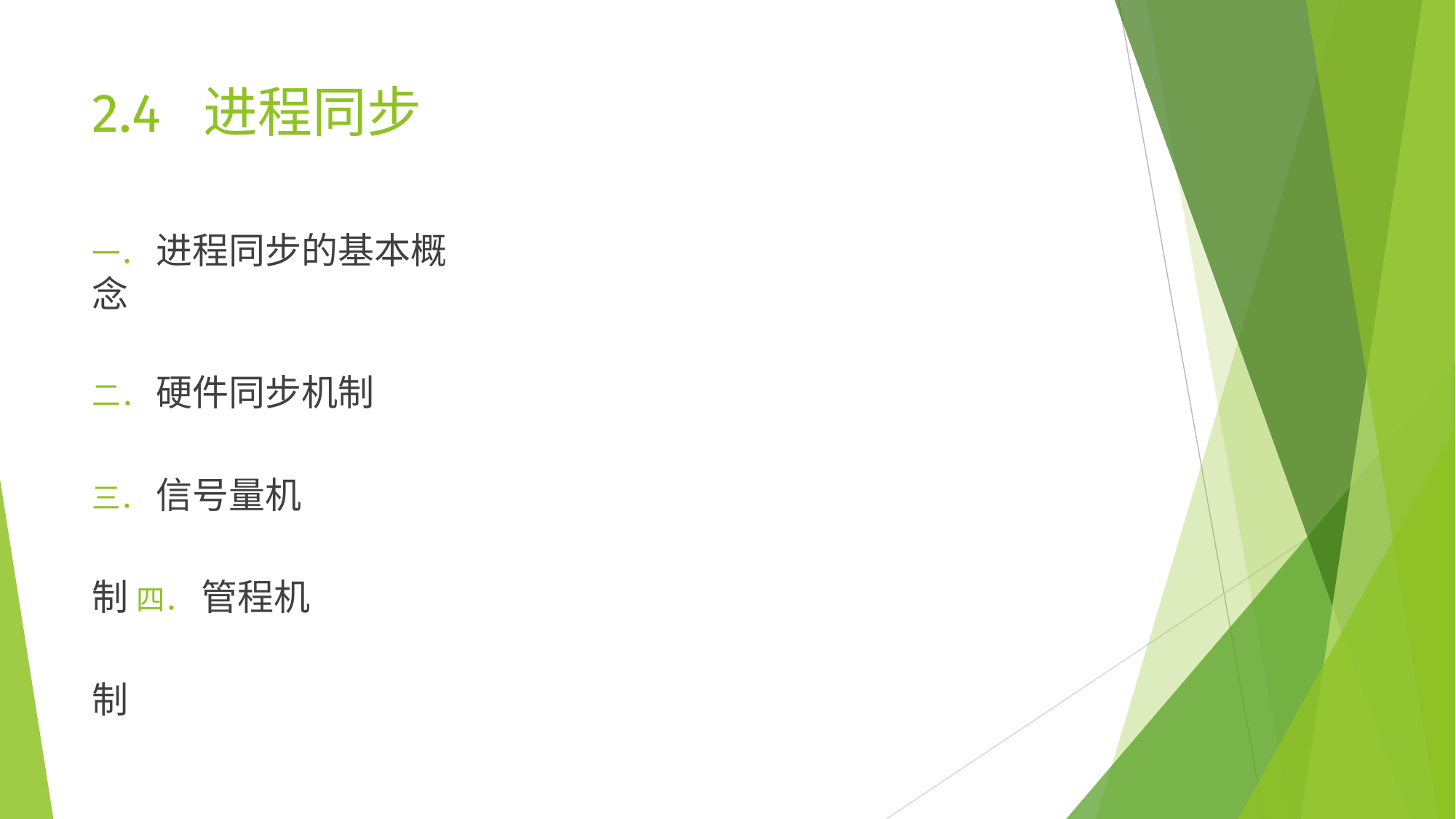

# 2.4	进程同步
一． 进程同步的基本概念

二． 硬件同步机制
三． 信号量机制 四． 管程机制